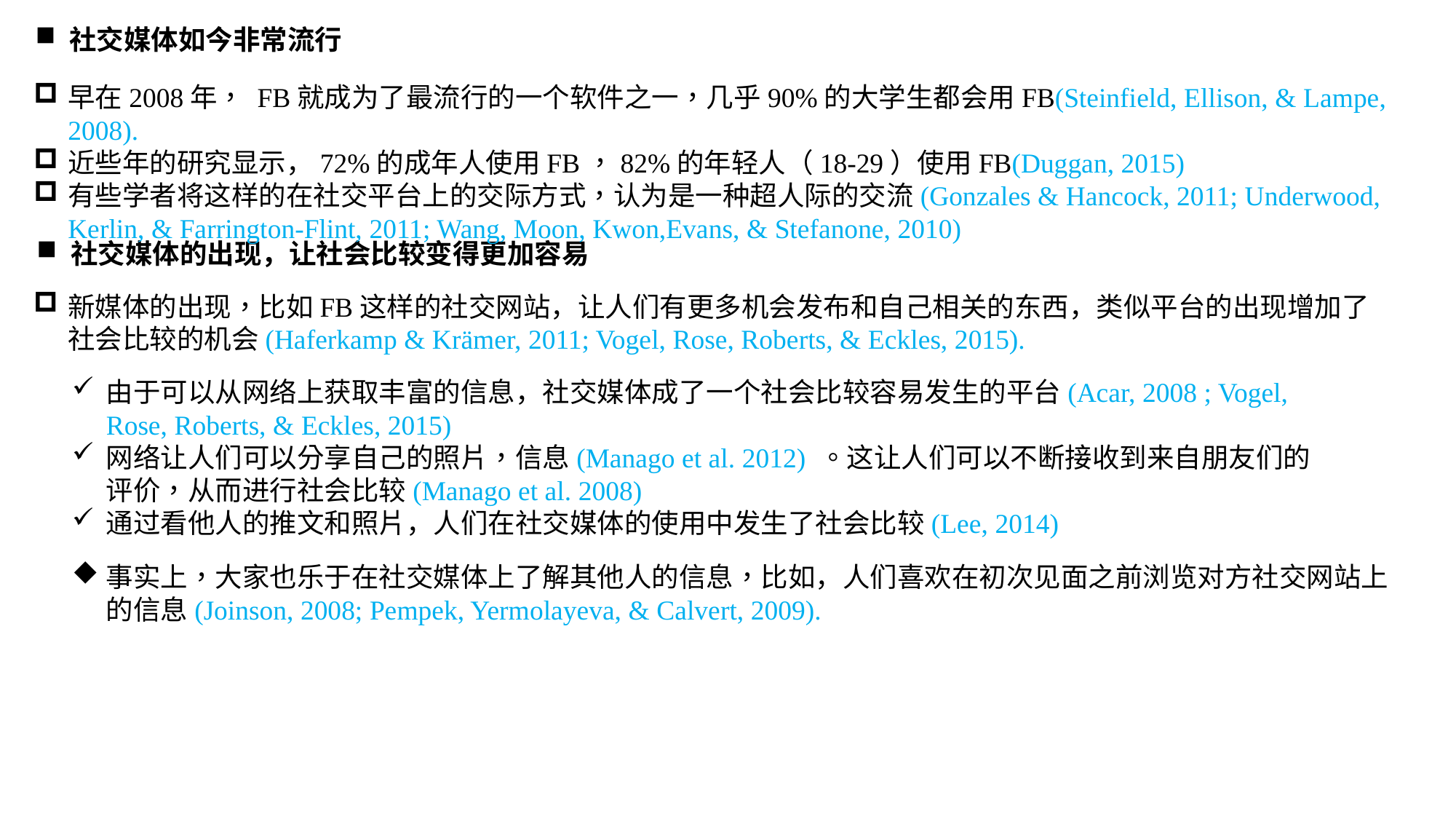

社交媒体如今非常流行
早在2008年， FB就成为了最流行的一个软件之一，几乎90%的大学生都会用FB(Steinfield, Ellison, & Lampe, 2008).
近些年的研究显示，72%的成年人使用FB，82%的年轻人（18-29）使用FB(Duggan, 2015)
有些学者将这样的在社交平台上的交际方式，认为是一种超人际的交流(Gonzales & Hancock, 2011; Underwood, Kerlin, & Farrington-Flint, 2011; Wang, Moon, Kwon,Evans, & Stefanone, 2010)
社交媒体的出现，让社会比较变得更加容易
新媒体的出现，比如FB这样的社交网站，让人们有更多机会发布和自己相关的东西，类似平台的出现增加了社会比较的机会(Haferkamp & Krämer, 2011; Vogel, Rose, Roberts, & Eckles, 2015).
由于可以从网络上获取丰富的信息，社交媒体成了一个社会比较容易发生的平台(Acar, 2008 ; Vogel, Rose, Roberts, & Eckles, 2015)
网络让人们可以分享自己的照片，信息(Manago et al. 2012) 。这让人们可以不断接收到来自朋友们的评价，从而进行社会比较(Manago et al. 2008)
通过看他人的推文和照片，人们在社交媒体的使用中发生了社会比较(Lee, 2014)
事实上，大家也乐于在社交媒体上了解其他人的信息，比如，人们喜欢在初次见面之前浏览对方社交网站上的信息(Joinson, 2008; Pempek, Yermolayeva, & Calvert, 2009).